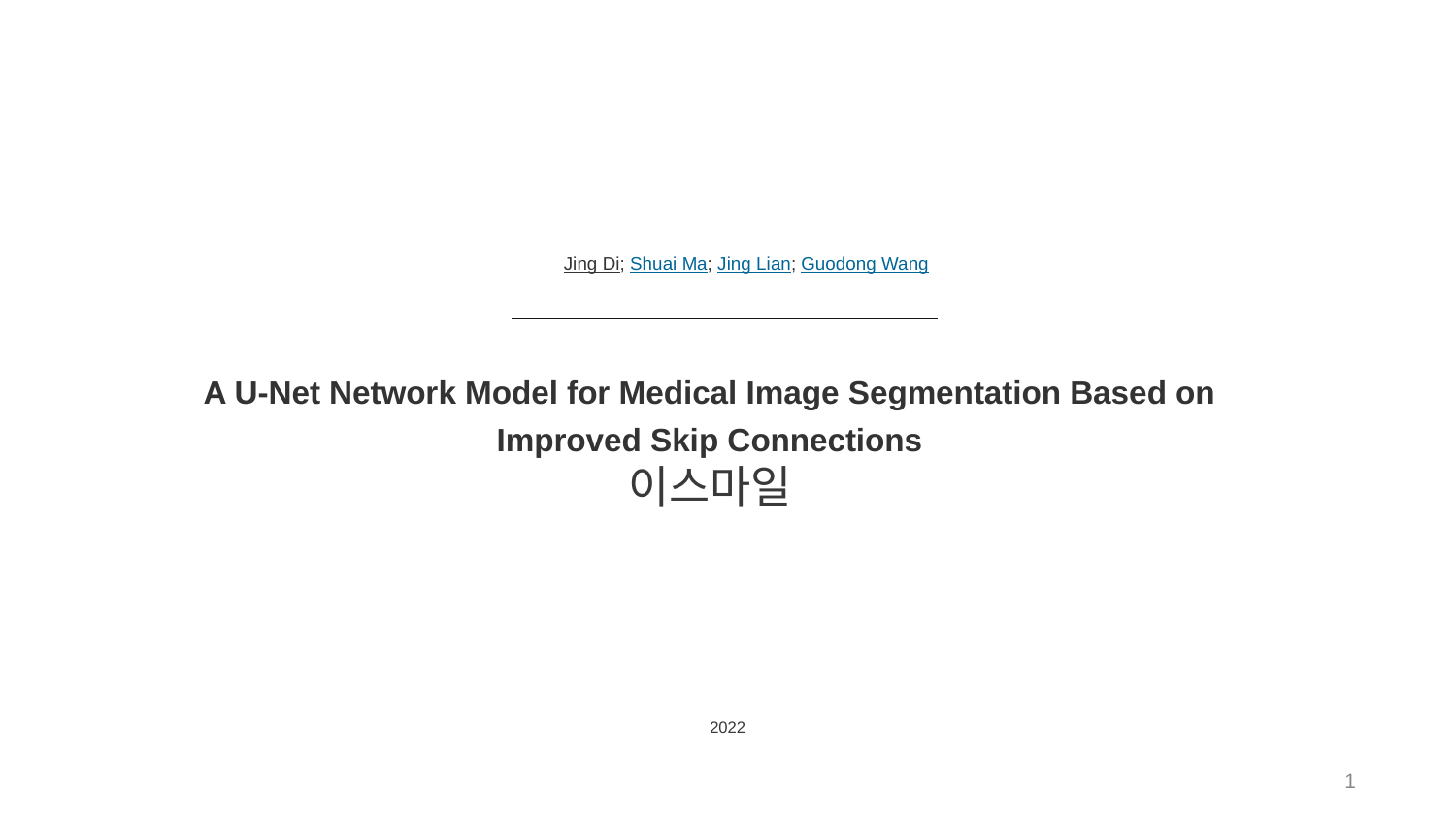

Jing Di; Shuai Ma; Jing Lian; Guodong Wang
A U-Net Network Model for Medical Image Segmentation Based on Improved Skip Connections
이스마일
2022
1